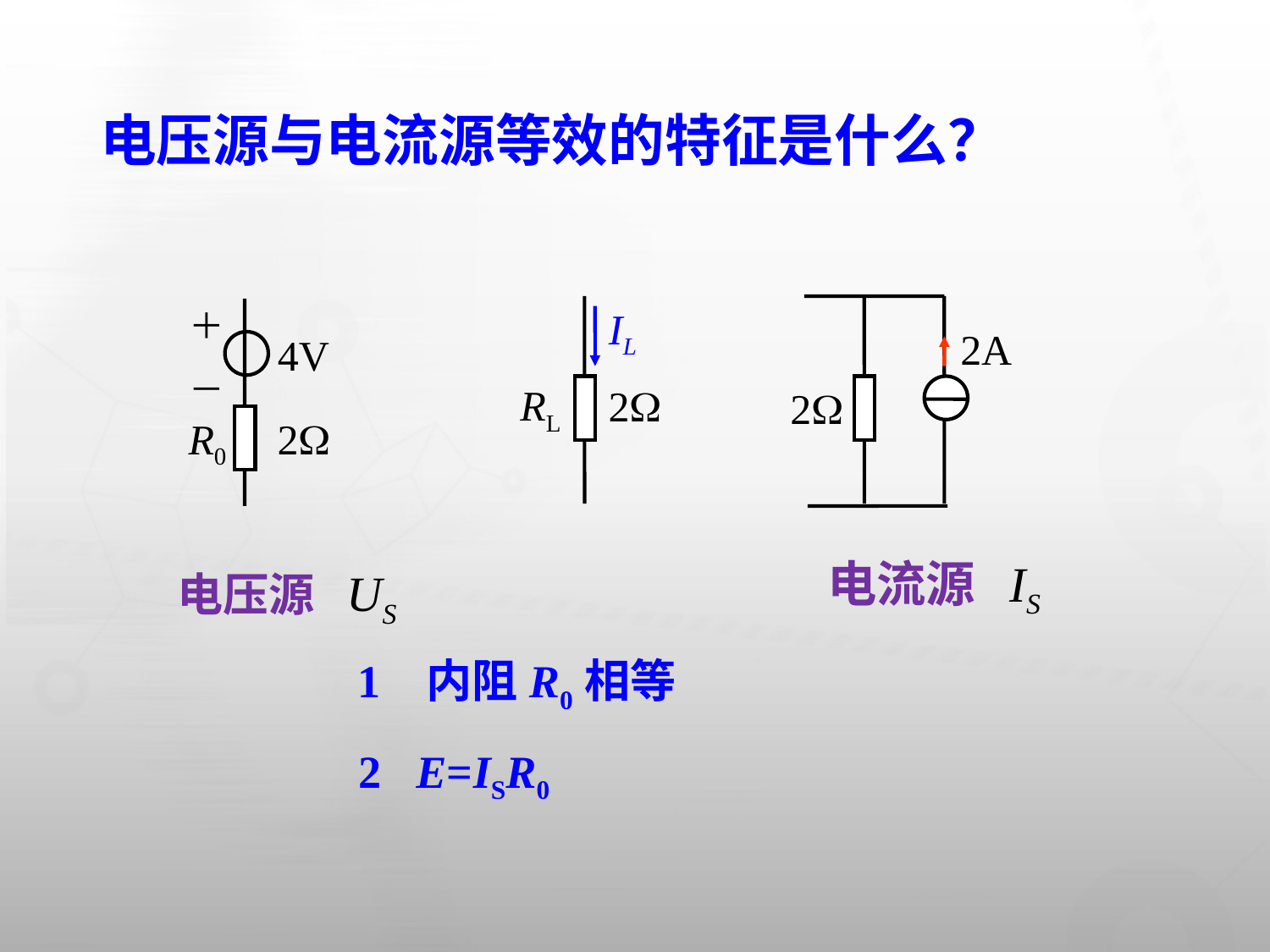

电压源与电流源等效的特征是什么？
＋－

4V

R0

2Ω

RL
2Ω

IL

2A

2Ω

电流源  IS
电压源  US
 1   内阻R0相等
 2   E=ISR0